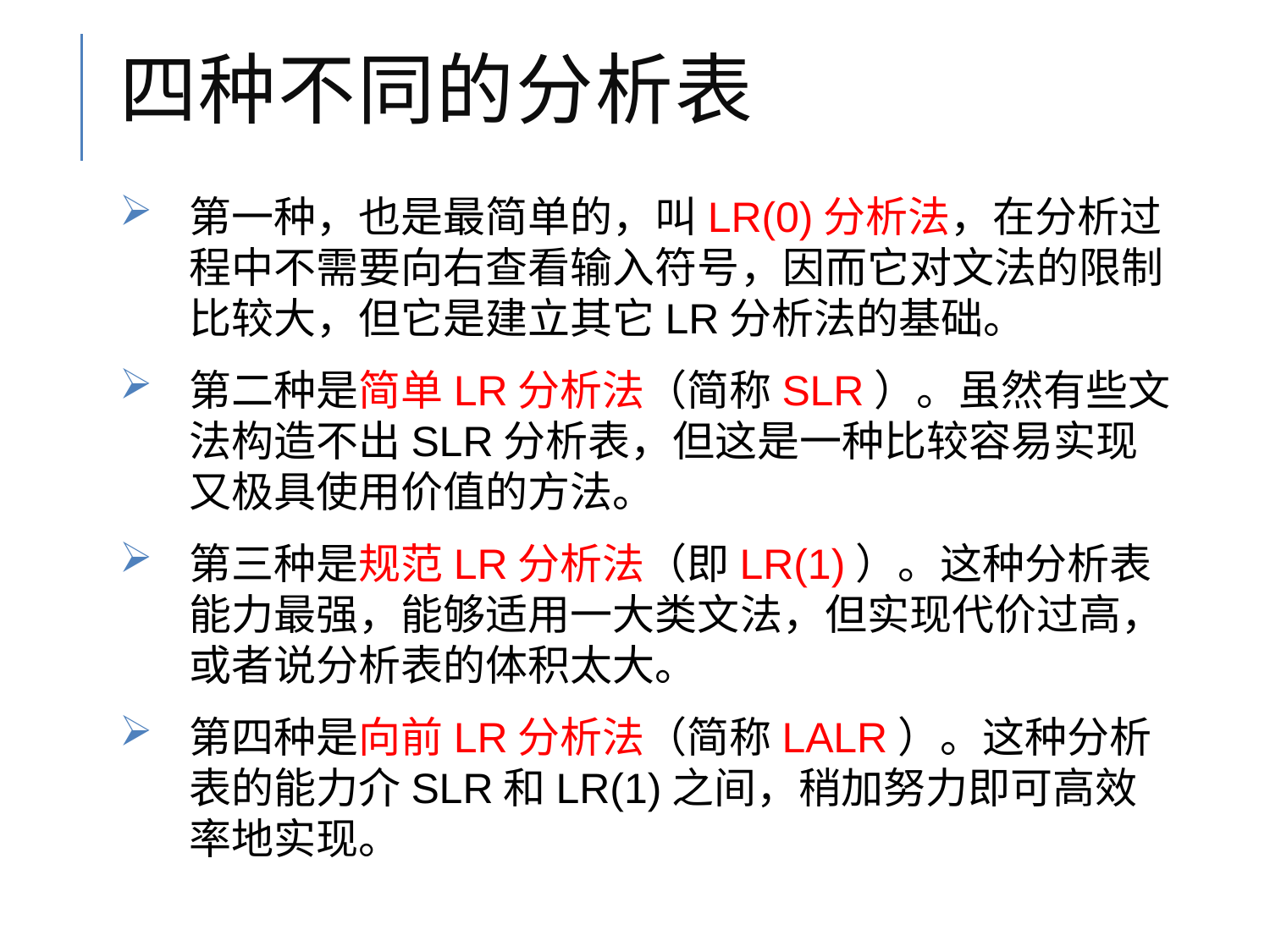

# 四种不同的分析表
第一种，也是最简单的，叫LR(0)分析法，在分析过程中不需要向右查看输入符号，因而它对文法的限制比较大，但它是建立其它LR分析法的基础。
第二种是简单LR分析法（简称SLR）。虽然有些文法构造不出SLR分析表，但这是一种比较容易实现又极具使用价值的方法。
第三种是规范LR分析法（即LR(1)）。这种分析表能力最强，能够适用一大类文法，但实现代价过高，或者说分析表的体积太大。
第四种是向前LR分析法（简称LALR）。这种分析表的能力介SLR和LR(1)之间，稍加努力即可高效率地实现。
5